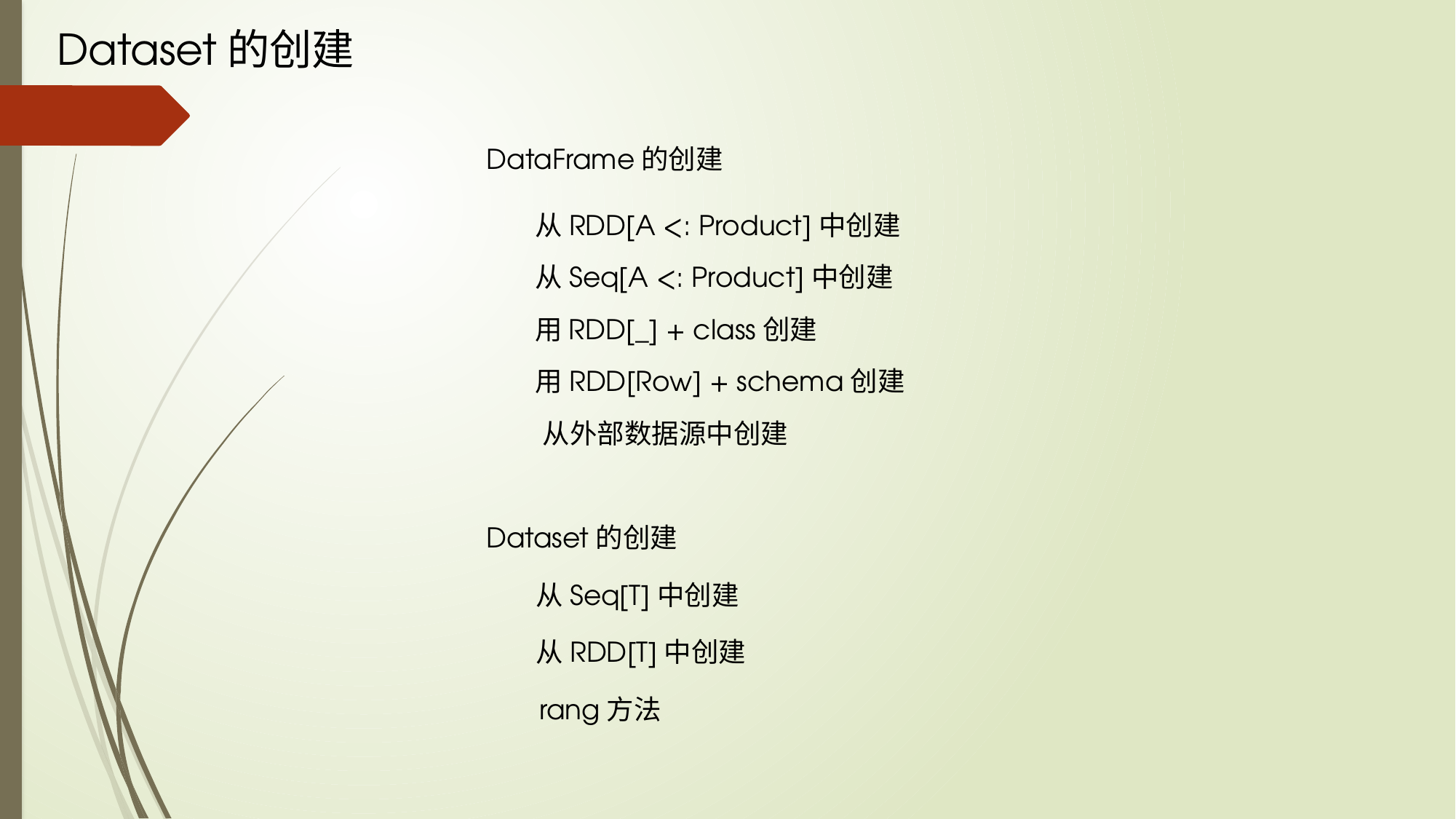

Dataset的创建
DataFrame的创建
从RDD[A <: Product]中创建
从Seq[A <: Product]中创建
用RDD[_] + class创建
用RDD[Row] + schema创建
从外部数据源中创建
Dataset的创建
从Seq[T]中创建
从RDD[T]中创建
rang方法